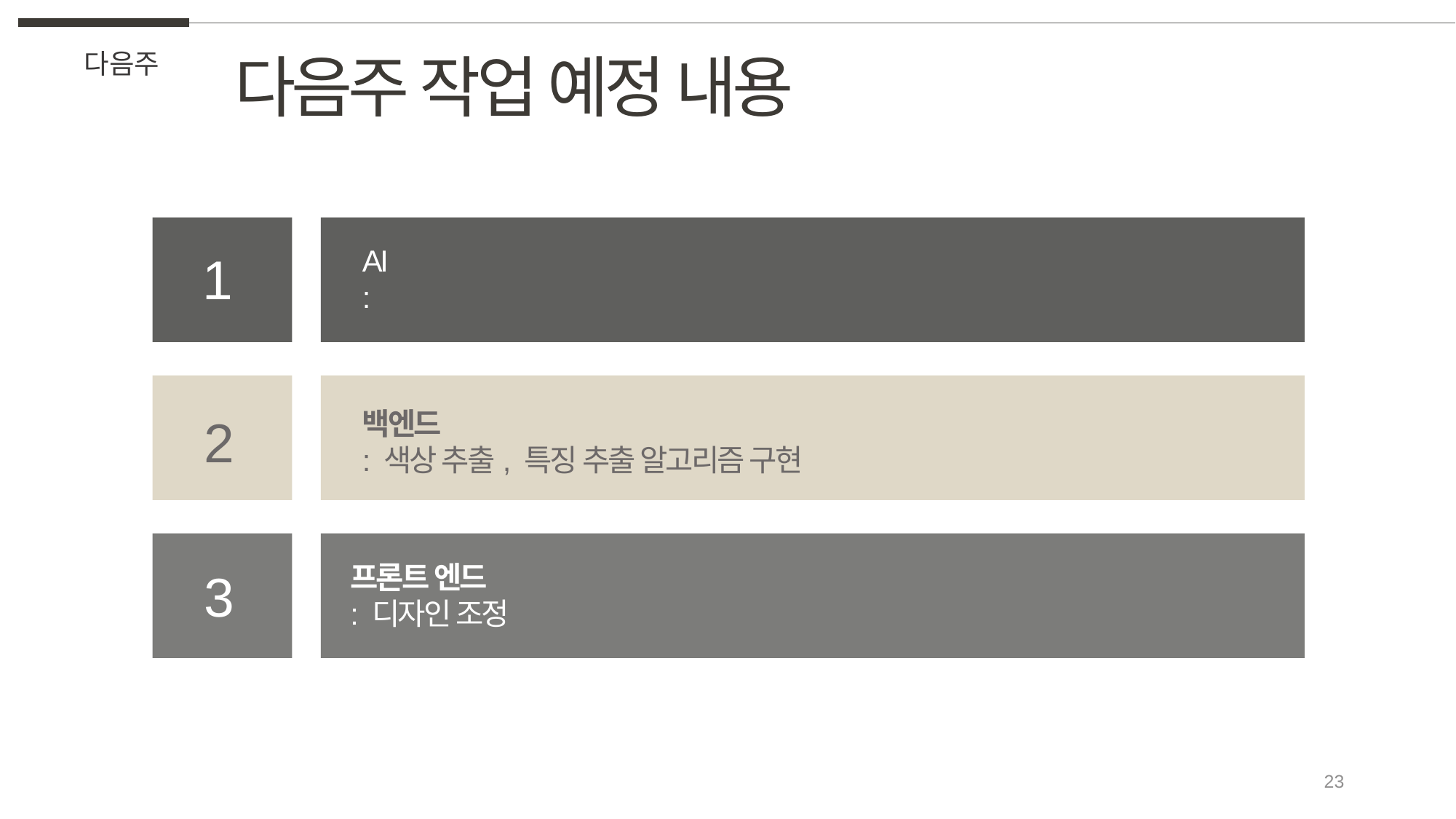

다음주 작업 예정 내용
다음주

AI
:
1

백엔드
: 색상 추출, 특징 추출 알고리즘 구현
2

프론트 엔드
: 디자인 조정
3
23